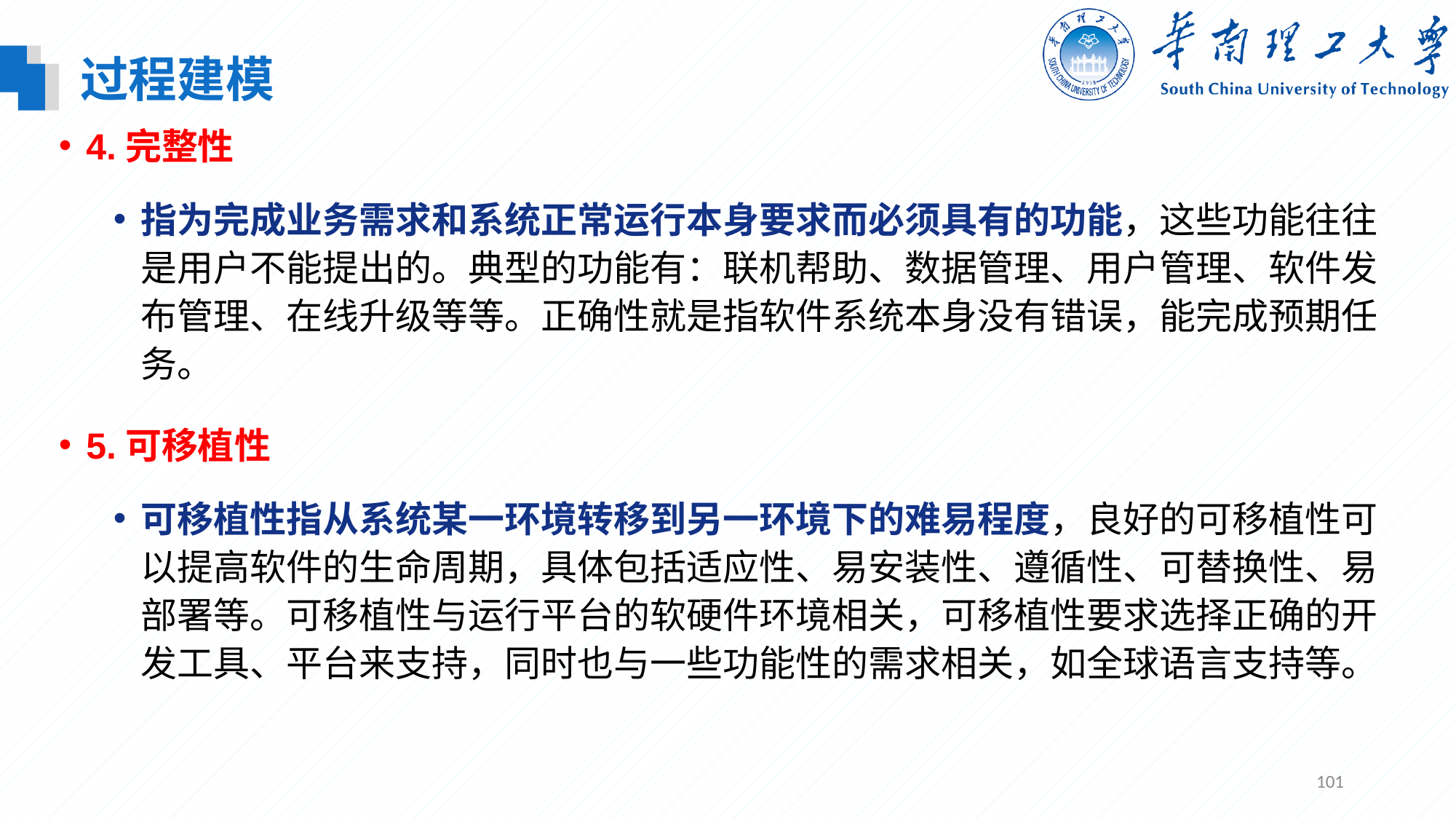

过程建模
4.完整性
指为完成业务需求和系统正常运行本身要求而必须具有的功能，这些功能往往是用户不能提出的。典型的功能有：联机帮助、数据管理、用户管理、软件发布管理、在线升级等等。正确性就是指软件系统本身没有错误，能完成预期任务。
5.可移植性
可移植性指从系统某一环境转移到另一环境下的难易程度，良好的可移植性可以提高软件的生命周期，具体包括适应性、易安装性、遵循性、可替换性、易部署等。可移植性与运行平台的软硬件环境相关，可移植性要求选择正确的开发工具、平台来支持，同时也与一些功能性的需求相关，如全球语言支持等。
101